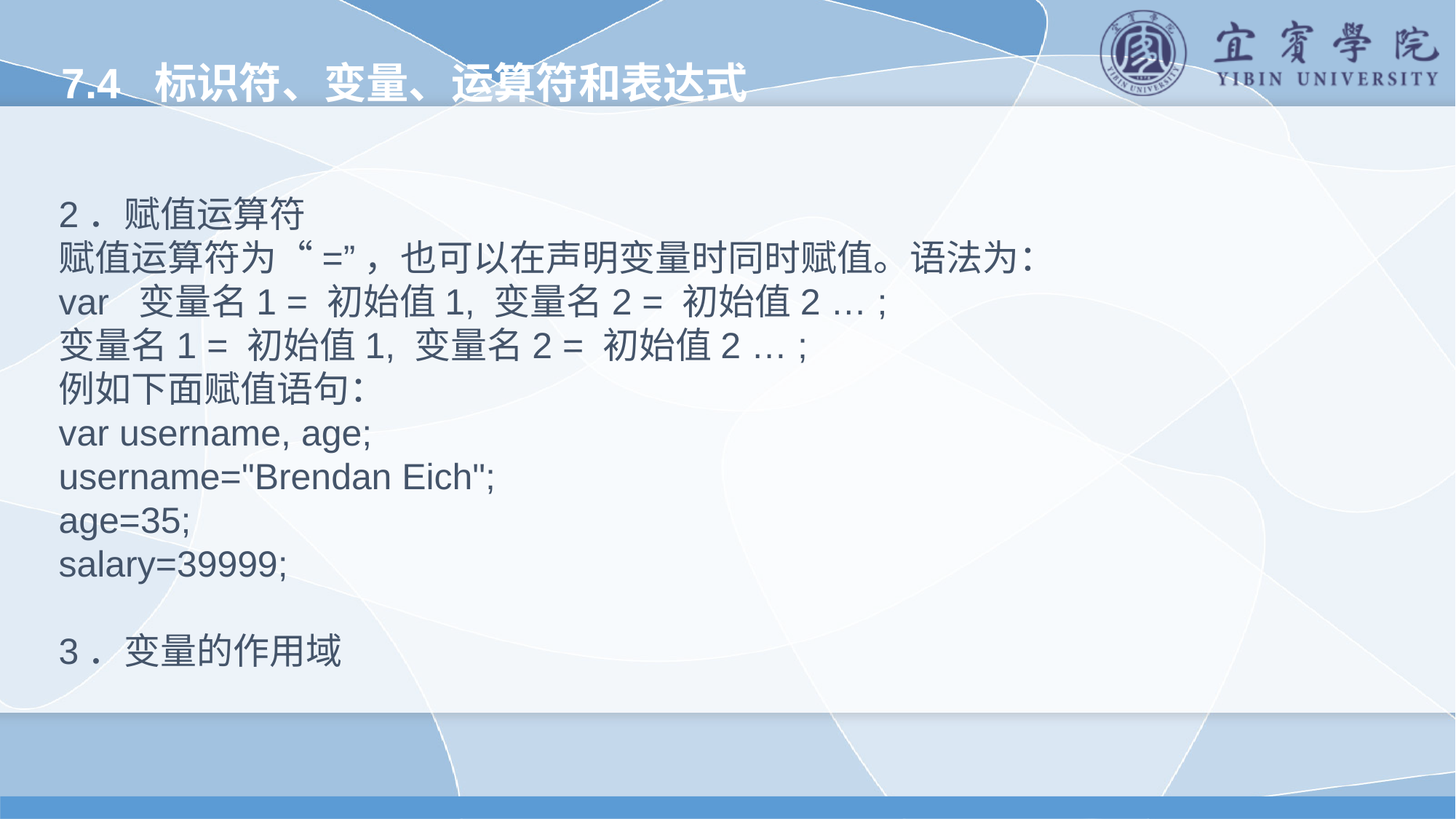

7.4  标识符、变量、运算符和表达式
2．赋值运算符
赋值运算符为“=”，也可以在声明变量时同时赋值。语法为：
var  变量名1 = 初始值1, 变量名2 = 初始值2 … ;
变量名1 = 初始值1, 变量名2 = 初始值2 … ;
例如下面赋值语句：
var username, age;
username="Brendan Eich";
age=35;
salary=39999;

3．变量的作用域